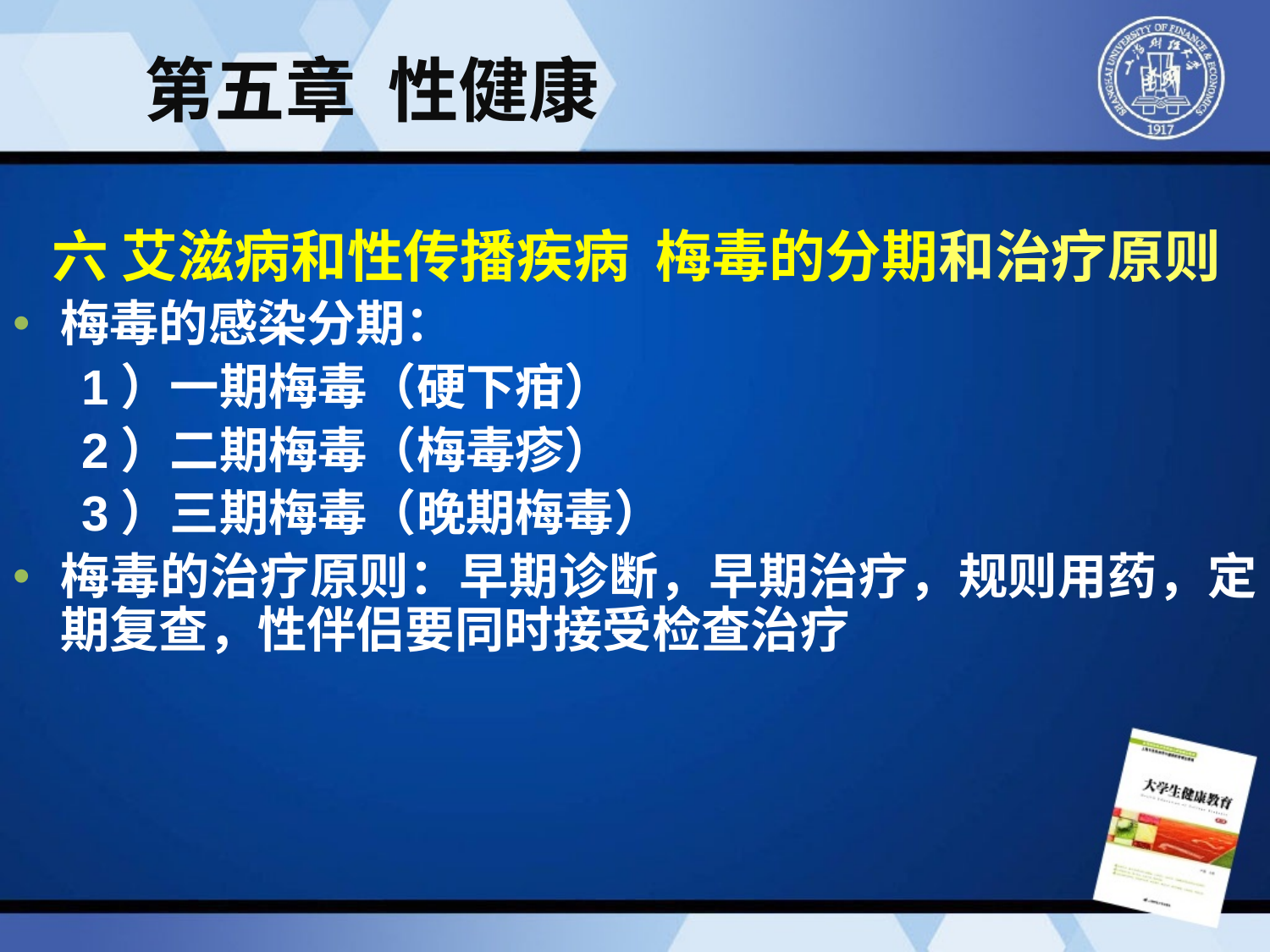

# 第五章  性健康
  六 艾滋病和性传播疾病  梅毒的分期和治疗原则
梅毒的感染分期：
     1）一期梅毒（硬下疳）
     2）二期梅毒（梅毒疹）
     3）三期梅毒（晚期梅毒）
梅毒的治疗原则：早期诊断，早期治疗，规则用药，定期复查，性伴侣要同时接受检查治疗